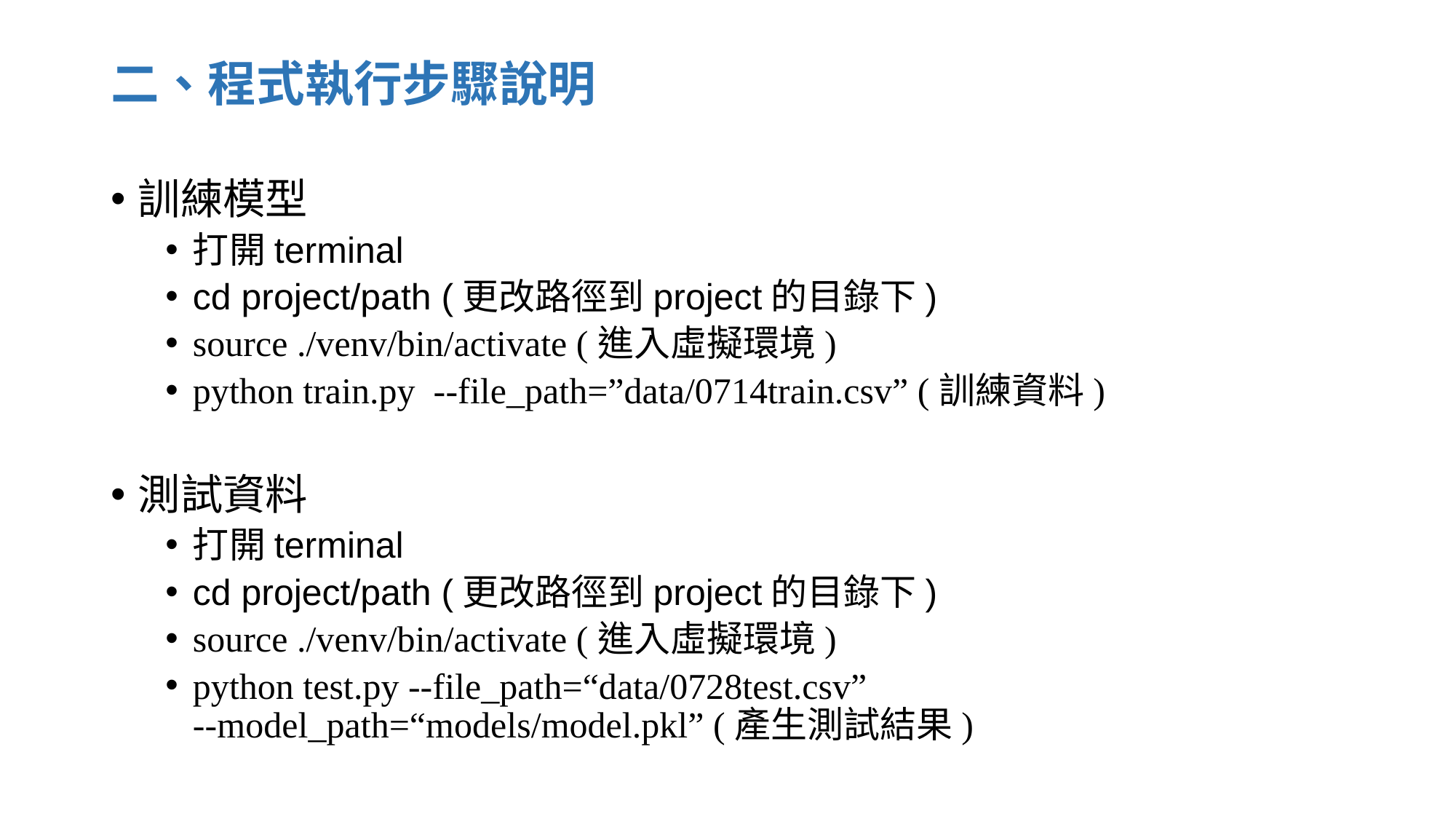

# 二、程式執行步驟說明
訓練模型
打開terminal
cd project/path (更改路徑到project的目錄下)
source ./venv/bin/activate (進入虛擬環境)
python train.py  --file_path=”data/0714train.csv” (訓練資料)

測試資料
打開terminal
cd project/path (更改路徑到project的目錄下)
source ./venv/bin/activate (進入虛擬環境)
python test.py --file_path=“data/0728test.csv” --model_path=“models/model.pkl” (產生測試結果)